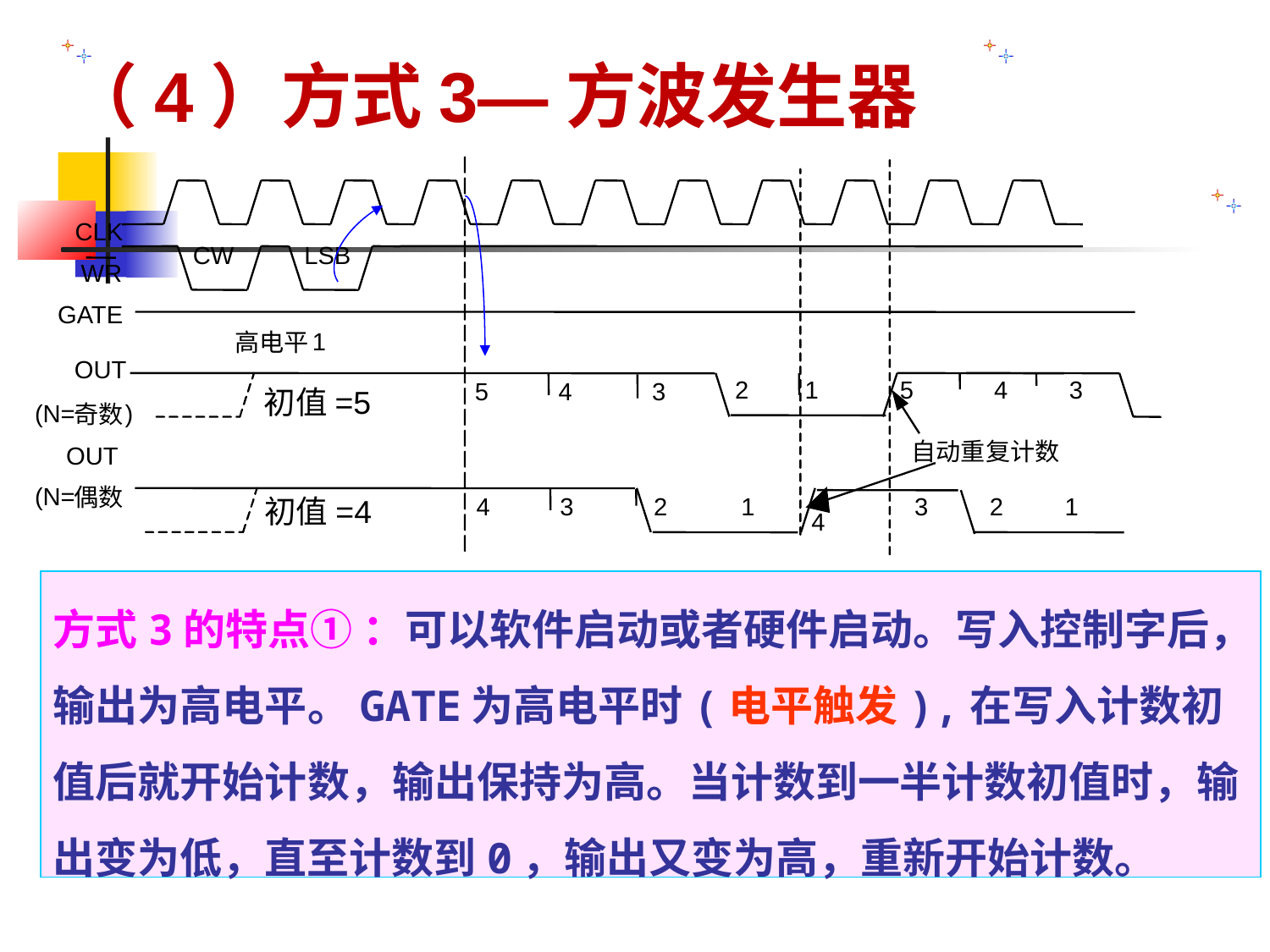

（4）方式3—方波发生器

CLK

CW
LSB

WR

GATE

1
高电平

OUT

2
1
5

4
3

初值=5
5
4
3

(N=
)
奇数

自动重复计数
OUT

(N=
偶数
初值=4

4
3
2
1
3
2
1
4

方式3的特点① ：可以软件启动或者硬件启动。写入控制字后，输出为高电平。GATE为高电平时(电平触发),在写入计数初值后就开始计数，输出保持为高。当计数到一半计数初值时，输出变为低，直至计数到0，输出又变为高，重新开始计数。